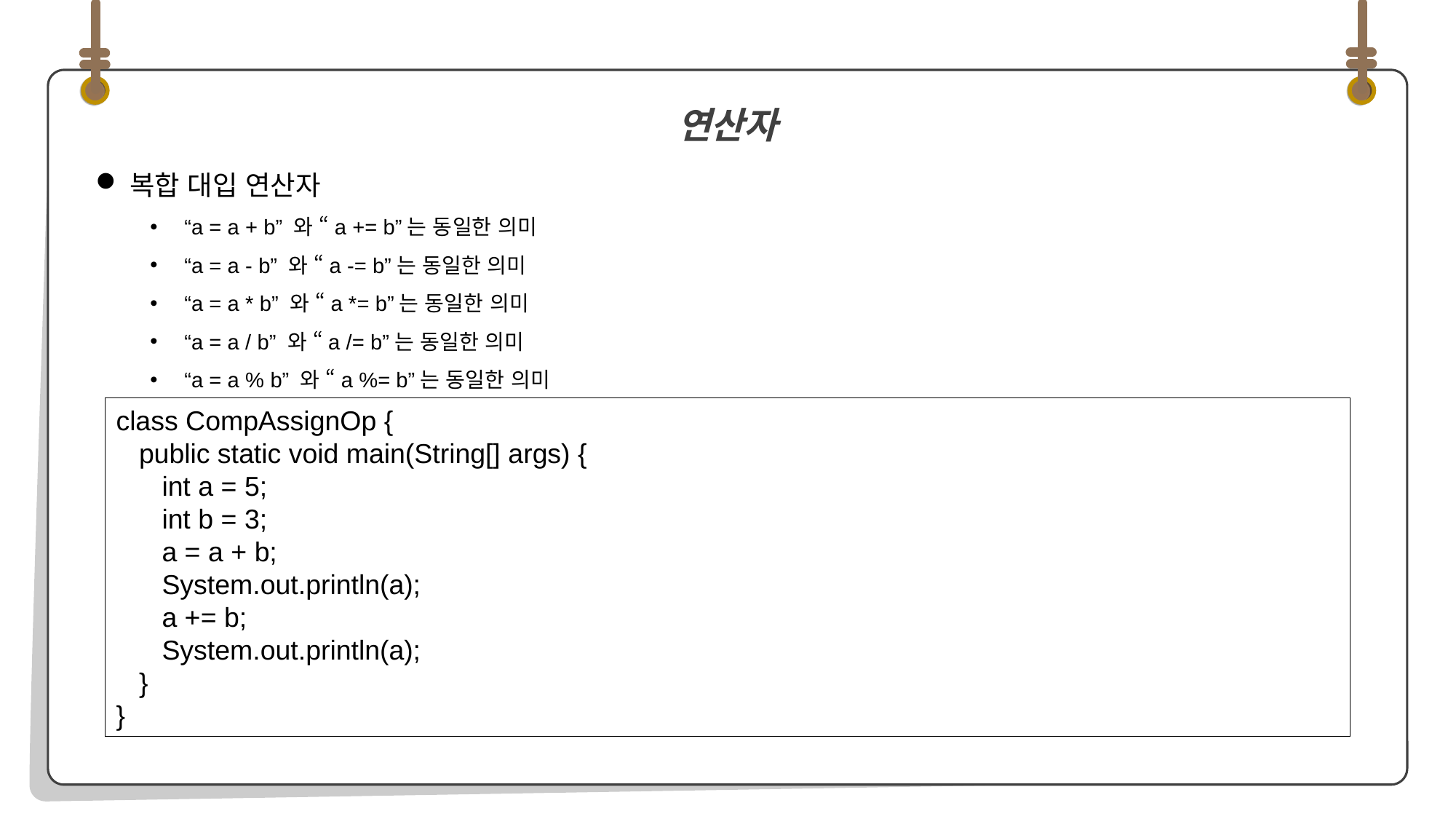

복합 대입 연산자
“a = a + b” 와 “a += b”는 동일한 의미
“a = a - b” 와 “a -= b”는 동일한 의미
“a = a * b” 와 “a *= b”는 동일한 의미
“a = a / b” 와 “a /= b”는 동일한 의미
“a = a % b” 와 “a %= b”는 동일한 의미
연산자

class CompAssignOp {
   public static void main(String[] args) {
      int a = 5;
      int b = 3;
      a = a + b;
      System.out.println(a);
      a += b;
      System.out.println(a);
   }
}